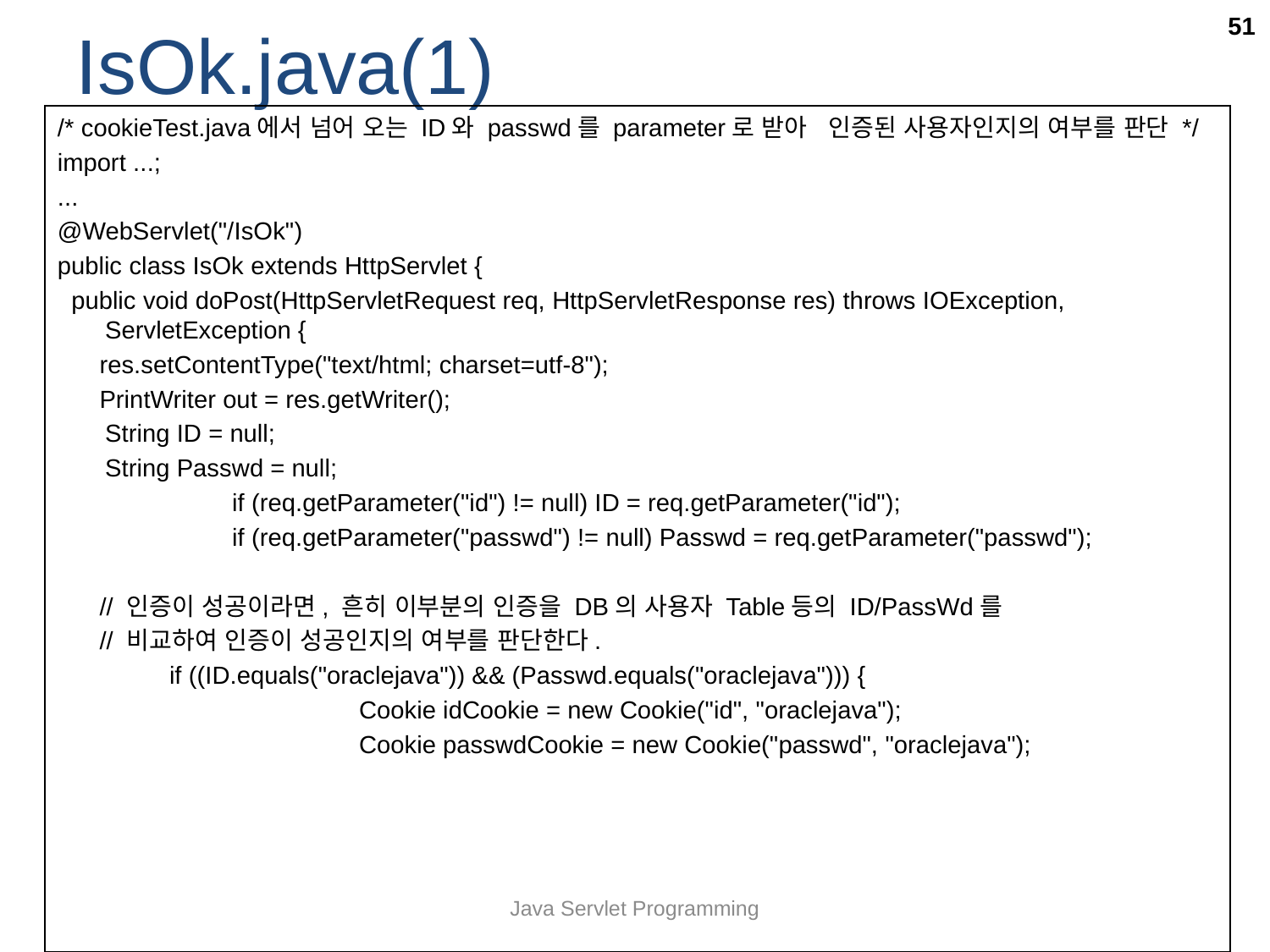

51
IsOk.java(1)
/* cookieTest.java에서 넘어 오는 ID와 passwd를 parameter로 받아   인증된 사용자인지의 여부를 판단 */
import ...;
...
@WebServlet("/IsOk")
public class IsOk extends HttpServlet {
  public void doPost(HttpServletRequest req, HttpServletResponse res) throws IOException,  ServletException {
      res.setContentType("text/html; charset=utf-8");
      PrintWriter out = res.getWriter();
      	String ID = null;
      	String Passwd = null;
		if (req.getParameter("id") != null) ID = req.getParameter("id");
		if (req.getParameter("passwd") != null) Passwd = req.getParameter("passwd");

      // 인증이 성공이라면, 흔히 이부분의 인증을 DB의 사용자 Table등의 ID/PassWd를
      // 비교하여 인증이 성공인지의 여부를 판단한다.
                if ((ID.equals("oraclejava")) && (Passwd.equals("oraclejava"))) {
			Cookie idCookie = new Cookie("id", "oraclejava");
			Cookie passwdCookie = new Cookie("passwd", "oraclejava");

Java Servlet Programming